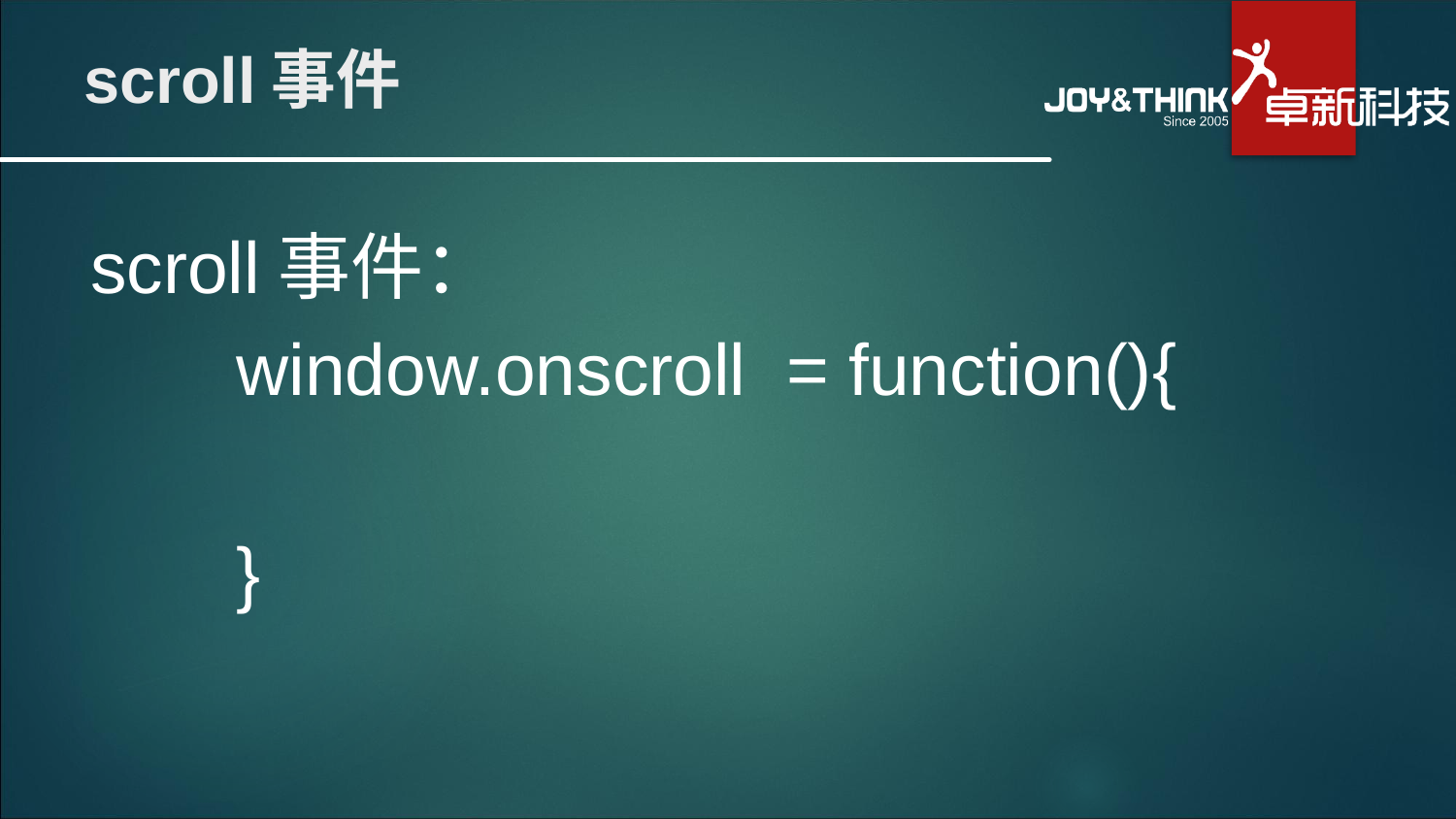

# scroll事件
scroll事件：
	window.onscroll  = function(){

	}